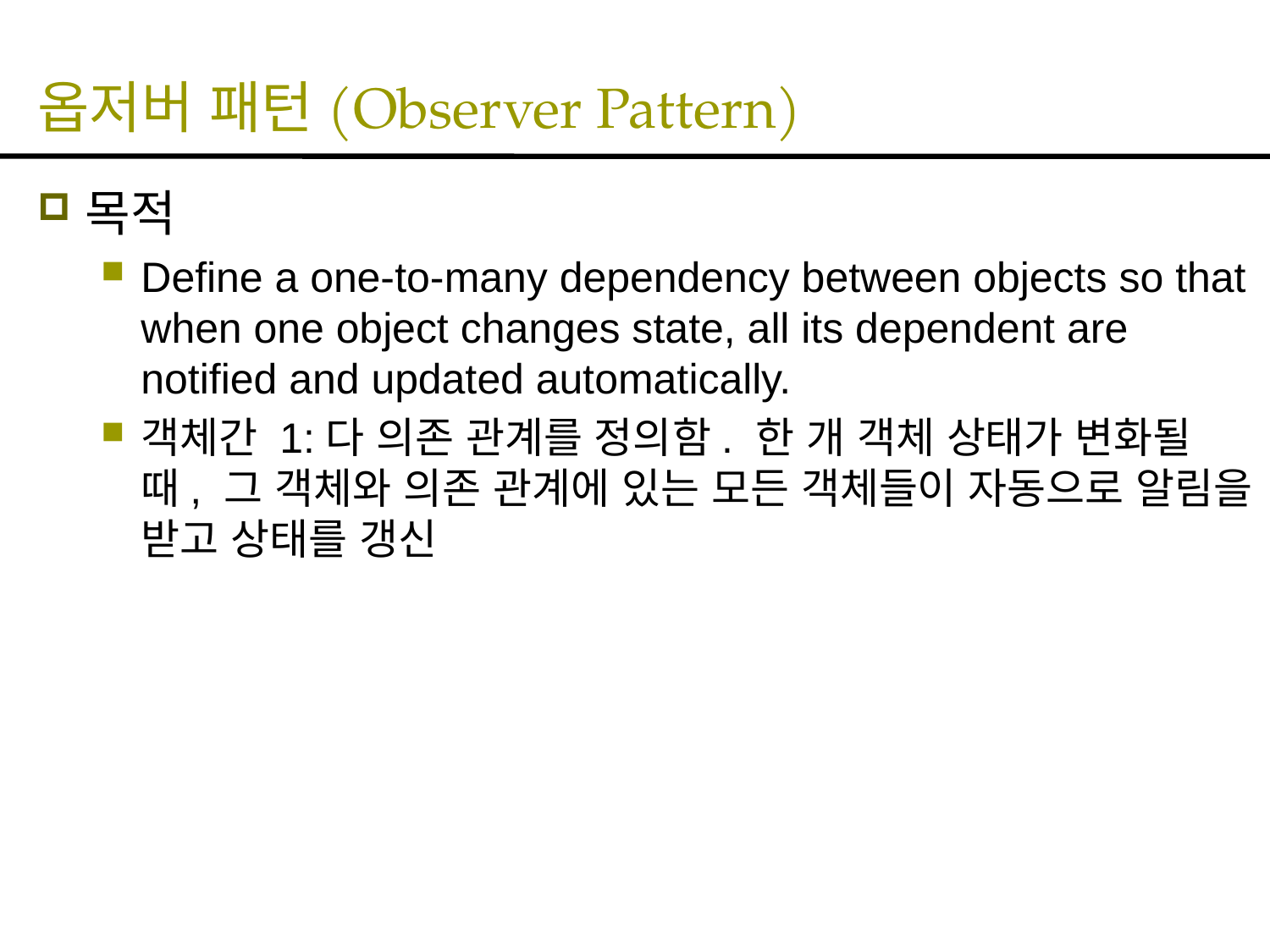

# 옵저버 패턴(Observer Pattern)
목적
Define a one-to-many dependency between objects so that when one object changes state, all its dependent are notified and updated automatically.
객체간 1:다 의존 관계를 정의함. 한 개 객체 상태가 변화될 때, 그 객체와 의존 관계에 있는 모든 객체들이 자동으로 알림을 받고 상태를 갱신